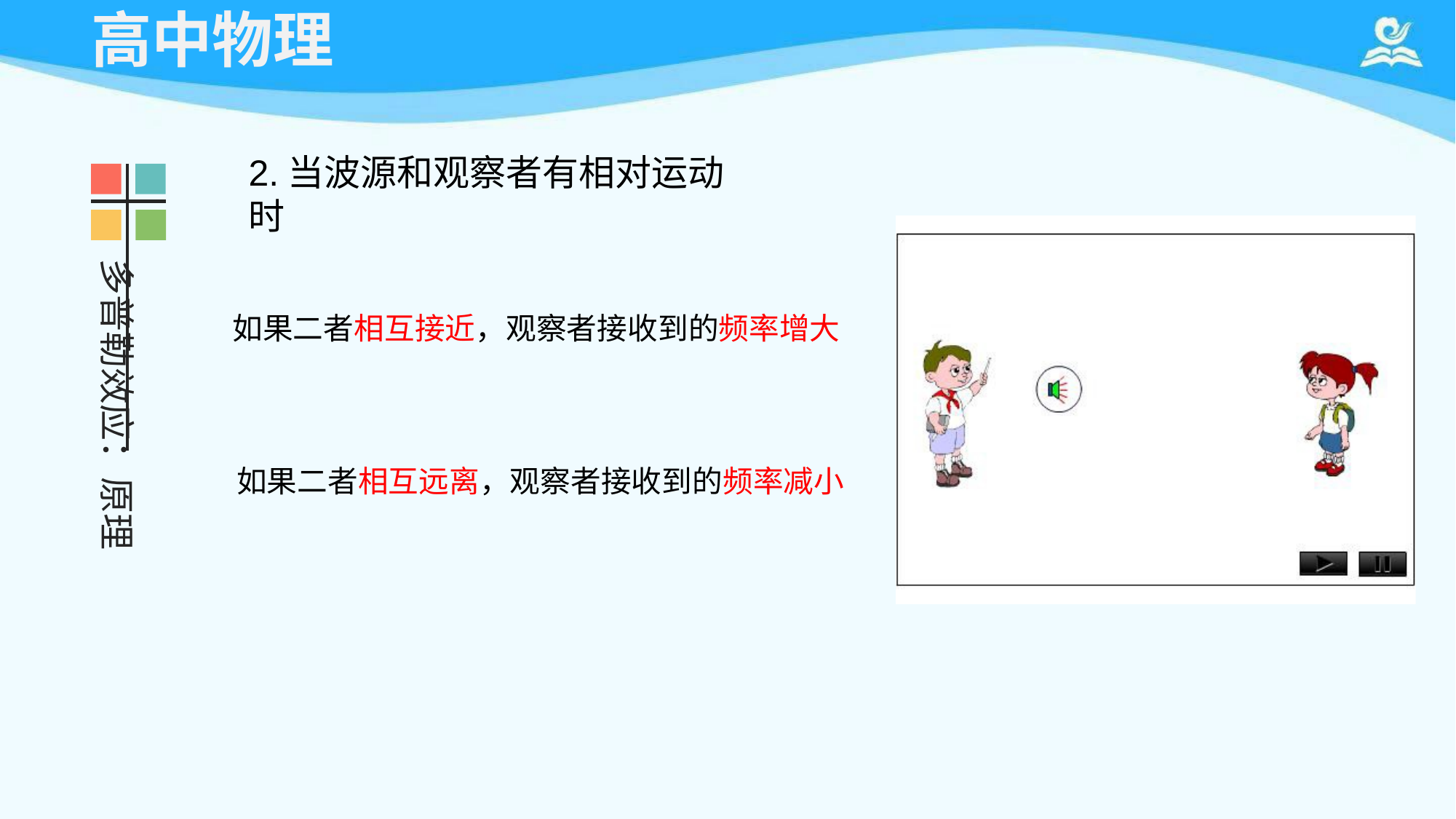

# 高中物理
2.当波源和观察者有相对运动时

多普勒效应：原理
如果二者相互接近，观察者接收到的频率增大
如果二者相互远离，观察者接收到的频率减小